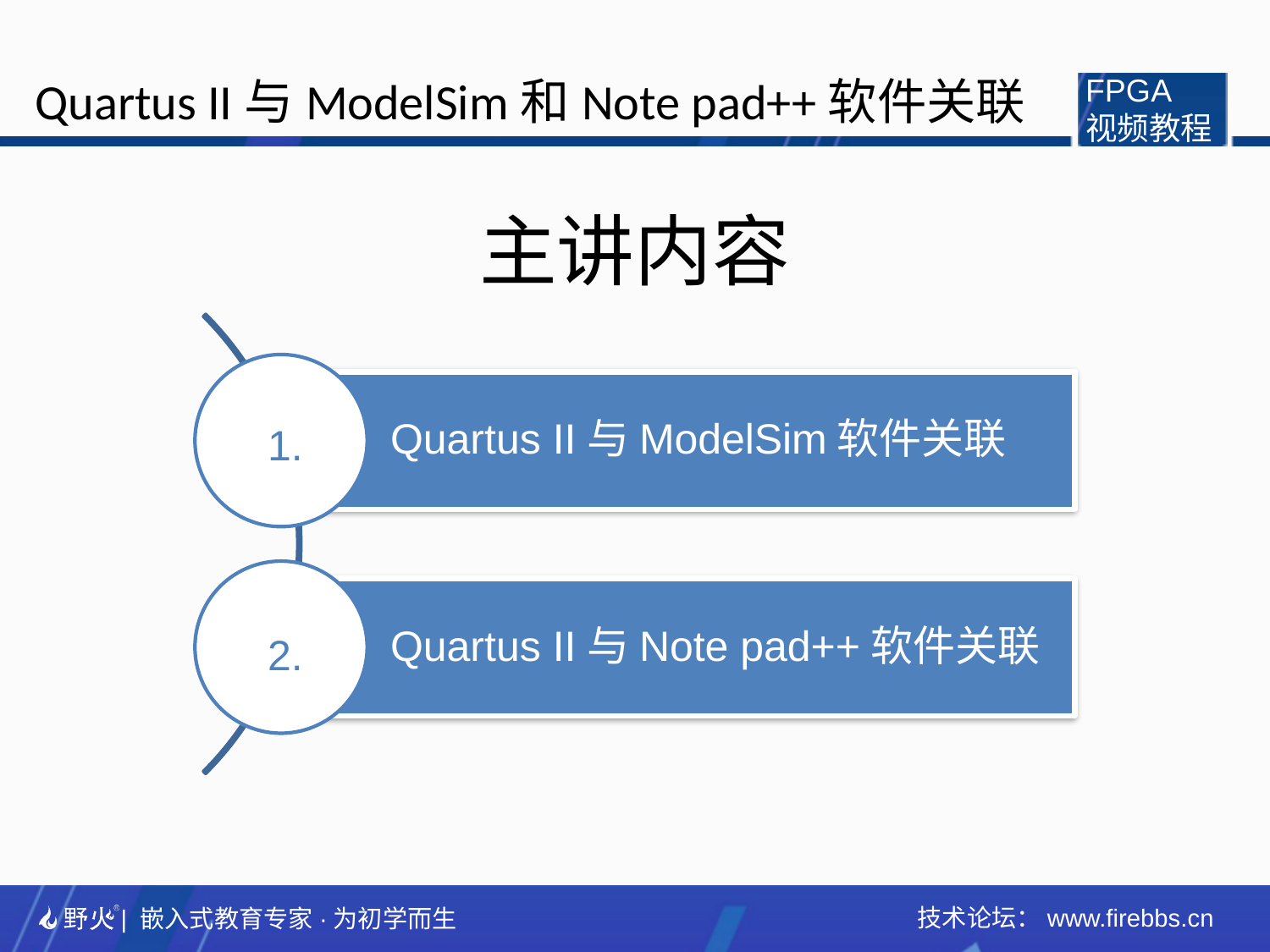

Quartus II与ModelSim和Note pad++软件关联
FPGA
视频教程
主讲内容
Quartus II与ModelSim软件关联
Quartus II与Note pad++软件关联
1.
2.